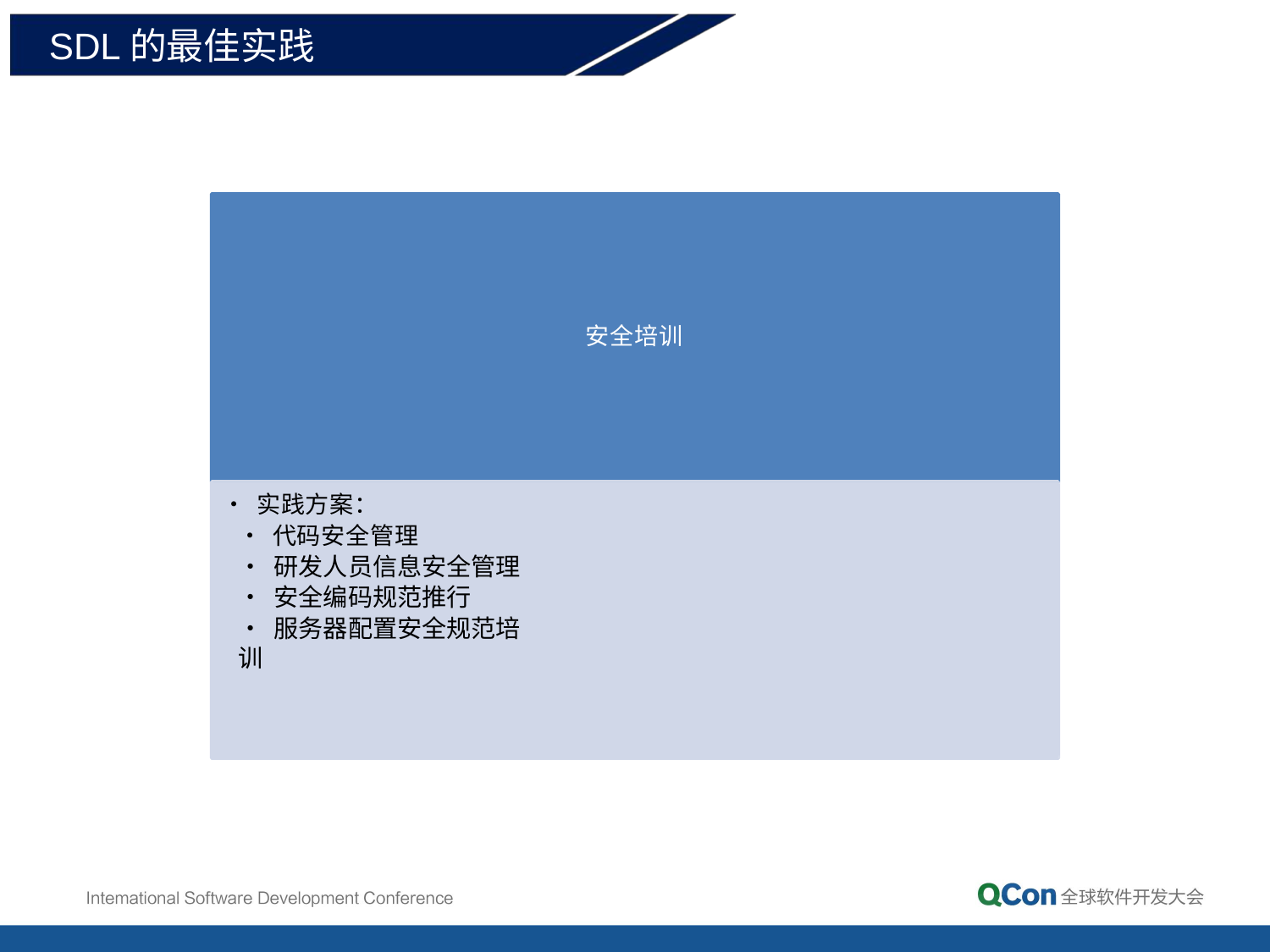

# SDL的最佳实践

安全培训

• 实践方案：
• 代码安全管理
• 研发人员信息安全管理
• 安全编码规范推行
• 服务器配置安全规范培训